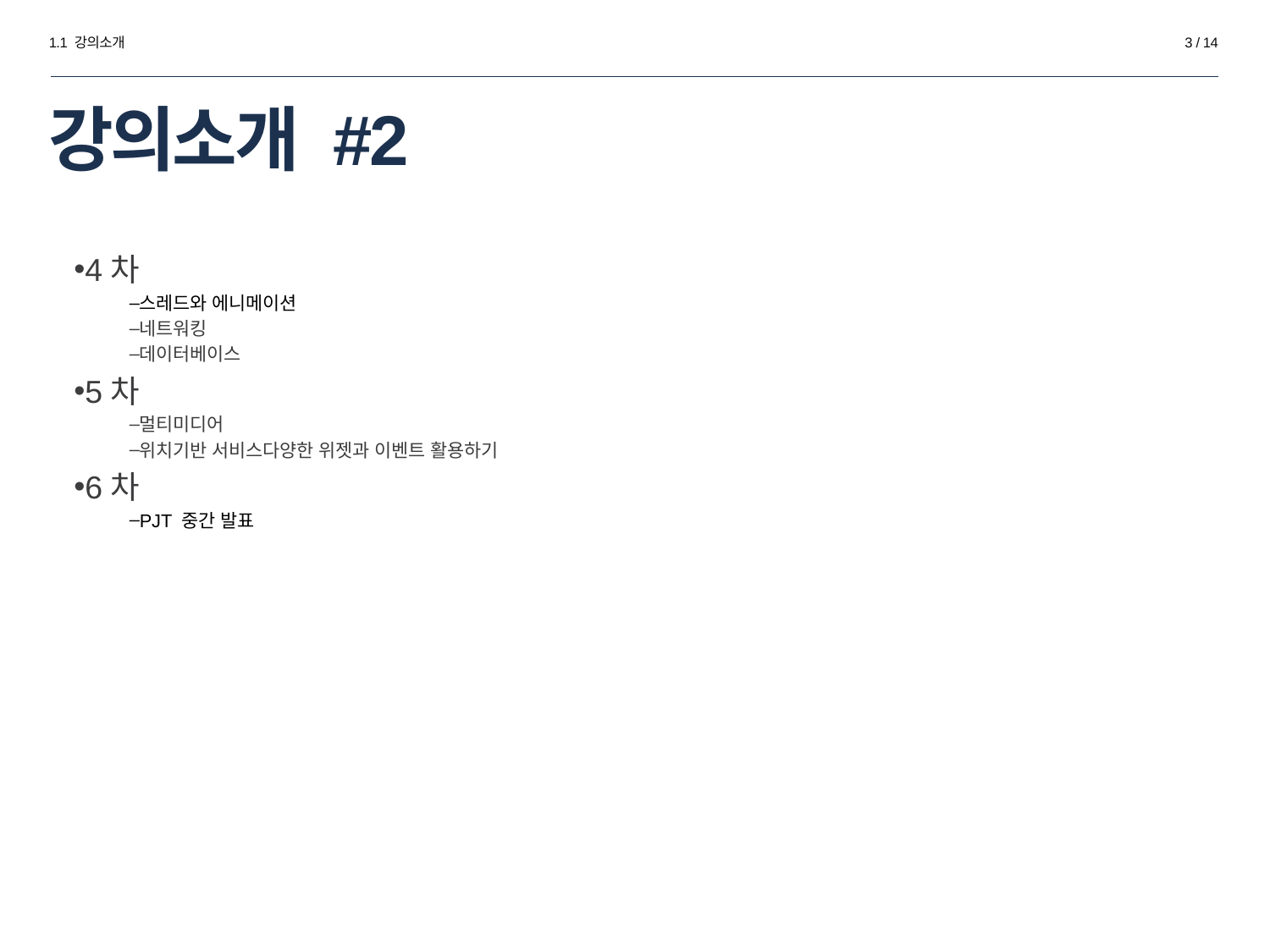

1.1 강의소개
3 / 14
# 강의소개 #2

4차
스레드와 에니메이션
네트워킹
데이터베이스
5차
멀티미디어
위치기반 서비스다양한 위젯과 이벤트 활용하기
6차
PJT 중간 발표